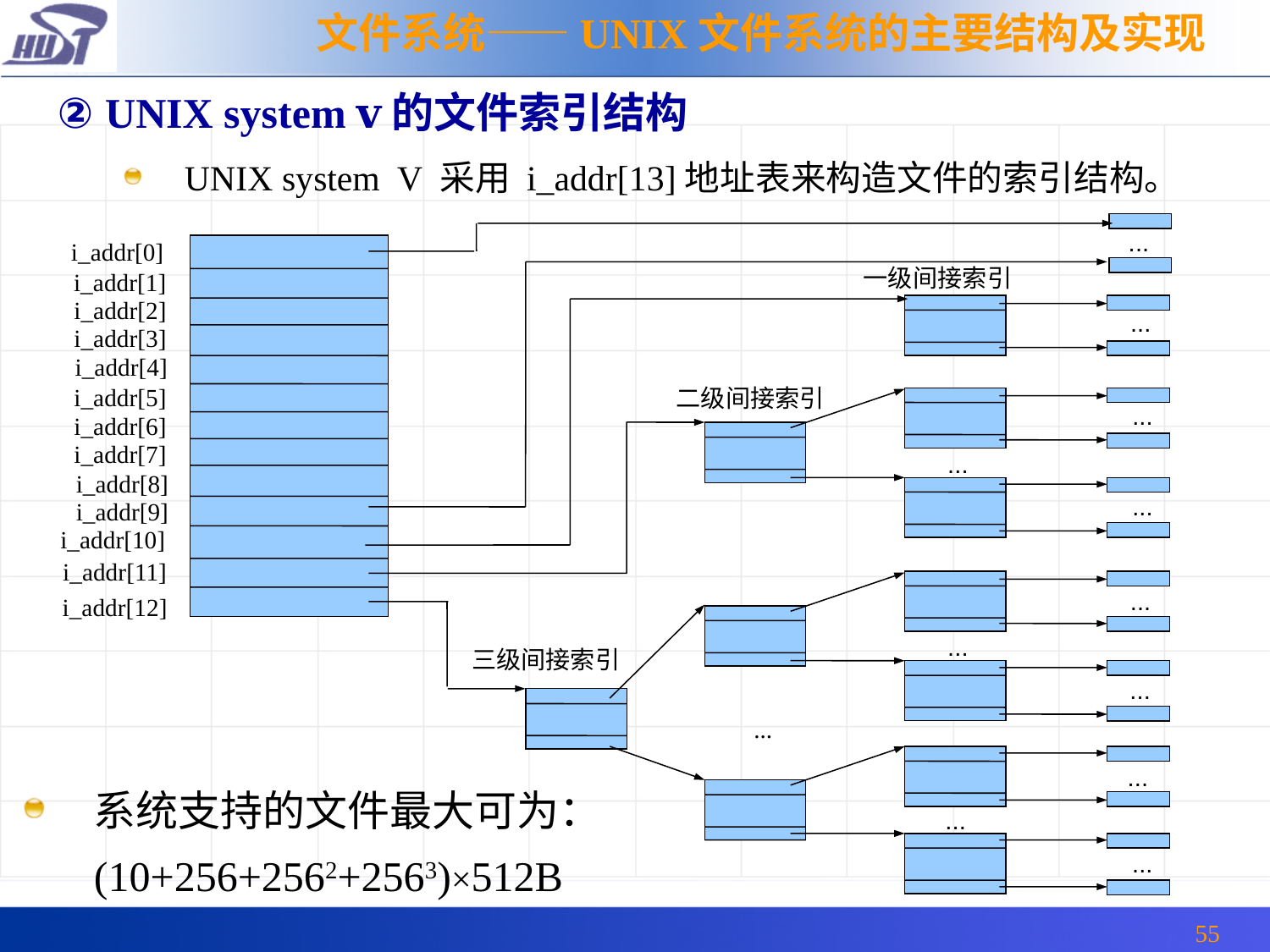

文件系统——UNIX文件系统的主要结构及实现
② UNIX system ⅴ的文件索引结构
UNIX system  V 采用 i_addr[13]地址表来构造文件的索引结构。

...

i_addr[0]

一级间接索引

i_addr[1]

i_addr[2]

...

i_addr[3]

i_addr[4]

i_addr[5]
二级间接索引

...

i_addr[6]

i_addr[7]

...
i_addr[8]

...
i_addr[9]

i_addr[10]

i_addr[11]

...
i_addr[12]

...
三级间接索引

...

...

...

...

...

系统支持的文件最大可为：(10+256+2562+2563)×512B
55